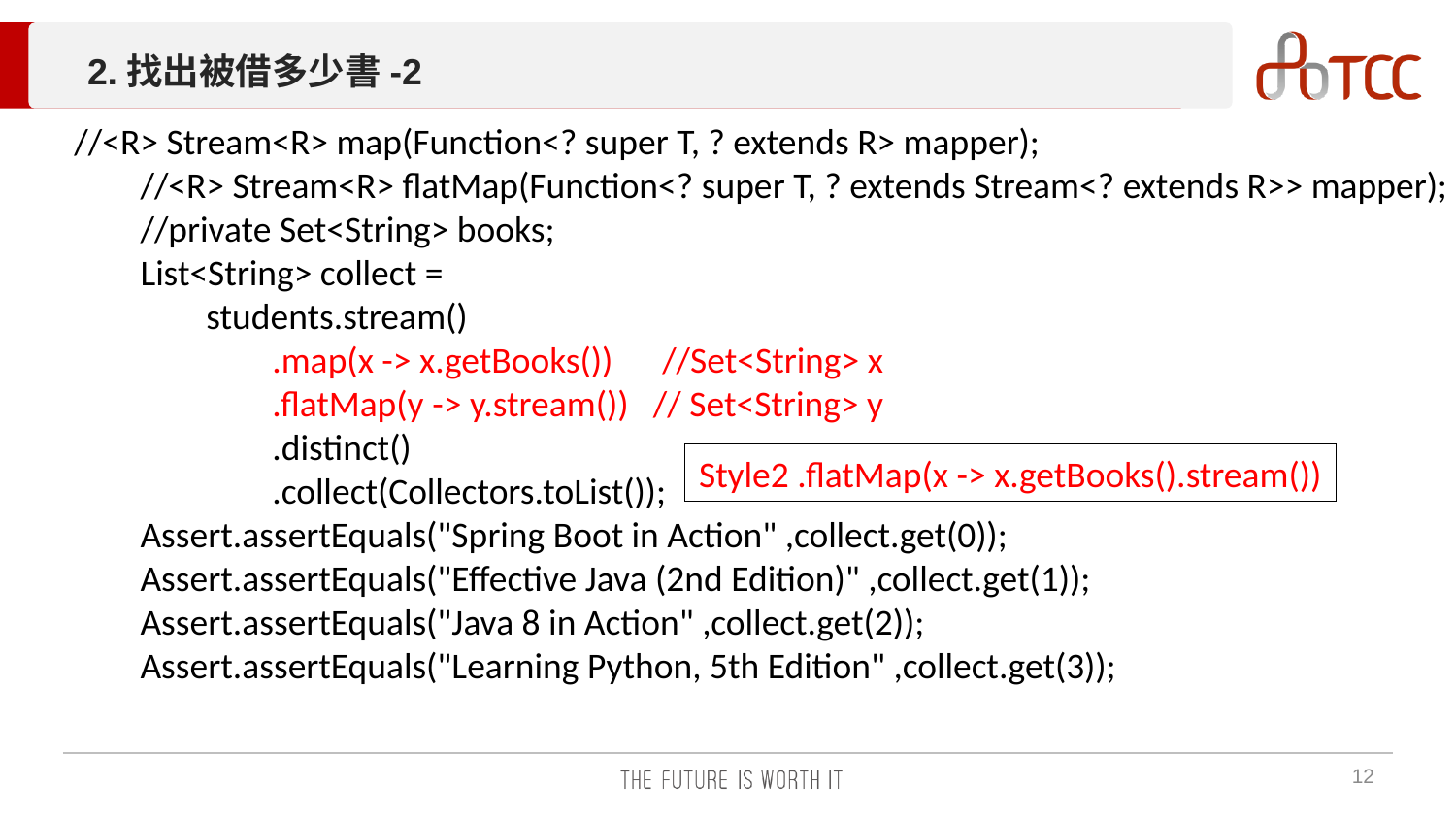

# 2.找出被借多少書-2
//<R> Stream<R> map(Function<? super T, ? extends R> mapper);
        //<R> Stream<R> flatMap(Function<? super T, ? extends Stream<? extends R>> mapper);
        //private Set<String> books;
        List<String> collect =
                students.stream()
                        .map(x -> x.getBooks())      //Set<String> x
                        .flatMap(y -> y.stream())   // Set<String> y
                        .distinct()
                        .collect(Collectors.toList());
        Assert.assertEquals("Spring Boot in Action" ,collect.get(0));
        Assert.assertEquals("Effective Java (2nd Edition)" ,collect.get(1));
        Assert.assertEquals("Java 8 in Action" ,collect.get(2));
        Assert.assertEquals("Learning Python, 5th Edition" ,collect.get(3));
Style2 .flatMap(x -> x.getBooks().stream())
12